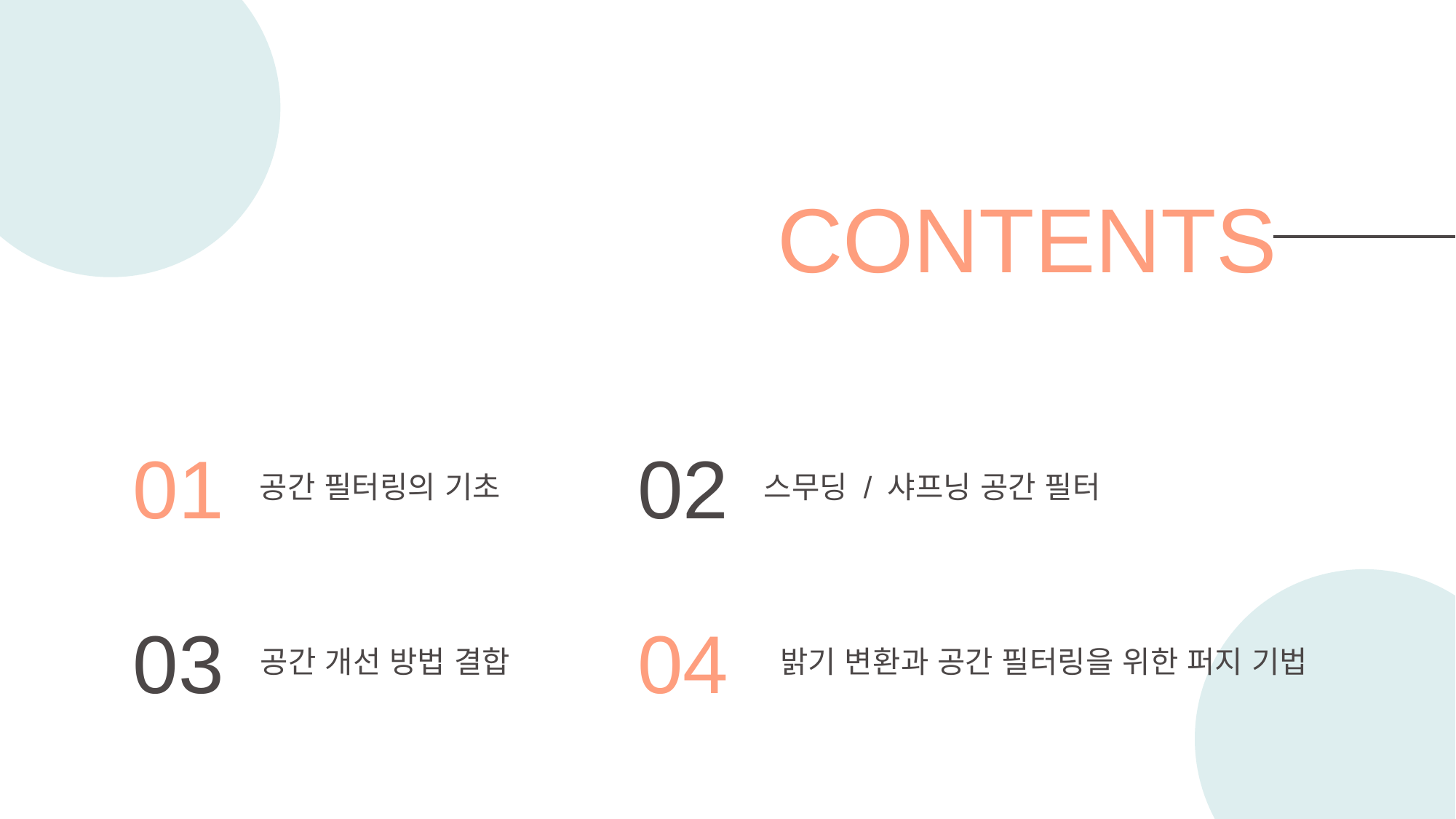

CONTENTS
01
공간 필터링의 기초
02
스무딩 / 샤프닝 공간 필터
03
공간 개선 방법 결합
04
밝기 변환과 공간 필터링을 위한 퍼지 기법